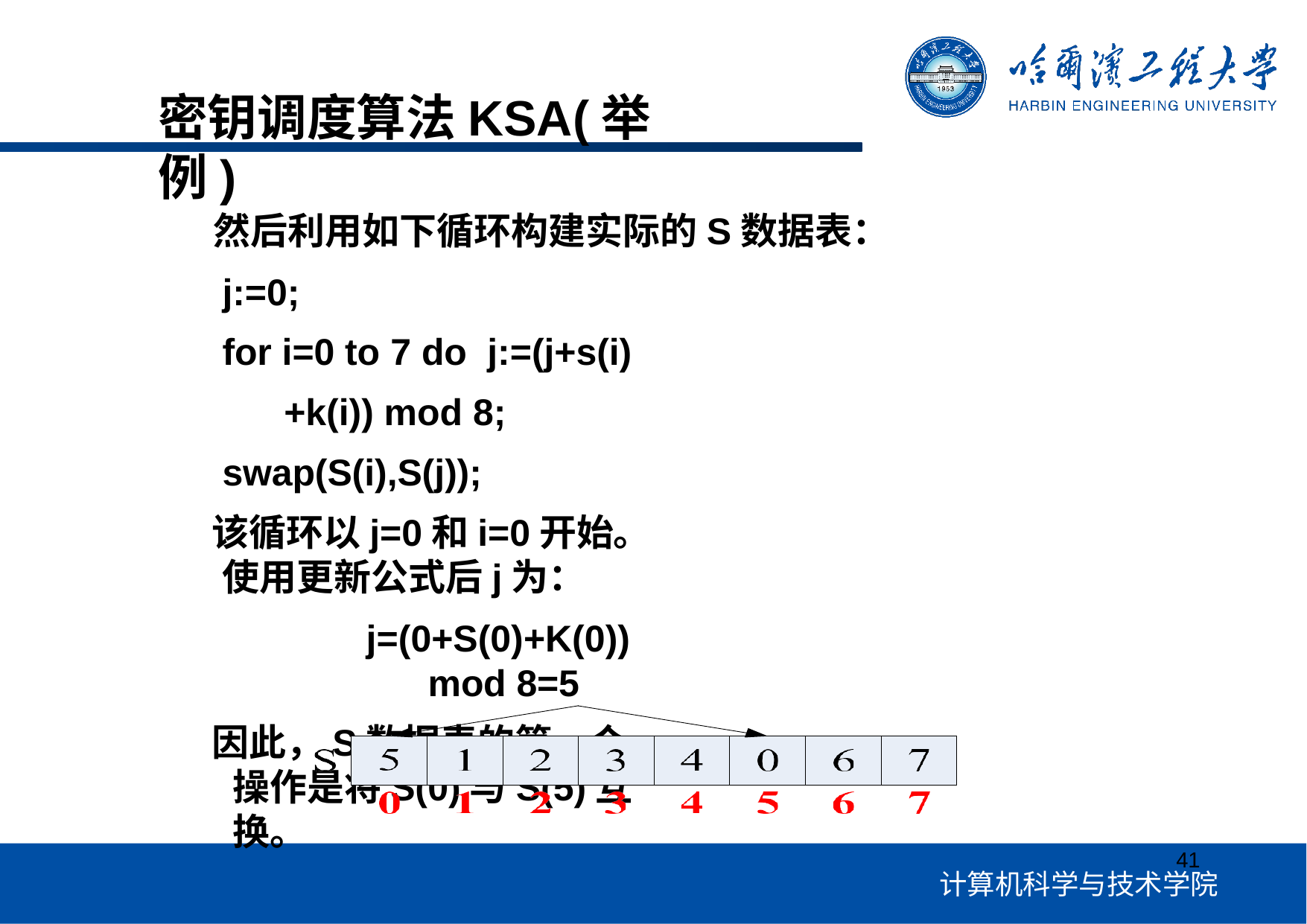

# 密钥调度算法KSA(举例)
然后利用如下循环构建实际的S数据表：
j:=0;
for i=0 to 7 do  j:=(j+s(i)+k(i)) mod 8;
swap(S(i),S(j));
该循环以j=0和i=0开始。使用更新公式后j为：
j=(0+S(0)+K(0)) mod 8=5
因此，S数据表的第一个操作是将S(0)与S(5)互换。

|  |  |  |  |  |  |  |  |
| --- | --- | --- | --- | --- | --- | --- | --- |

41